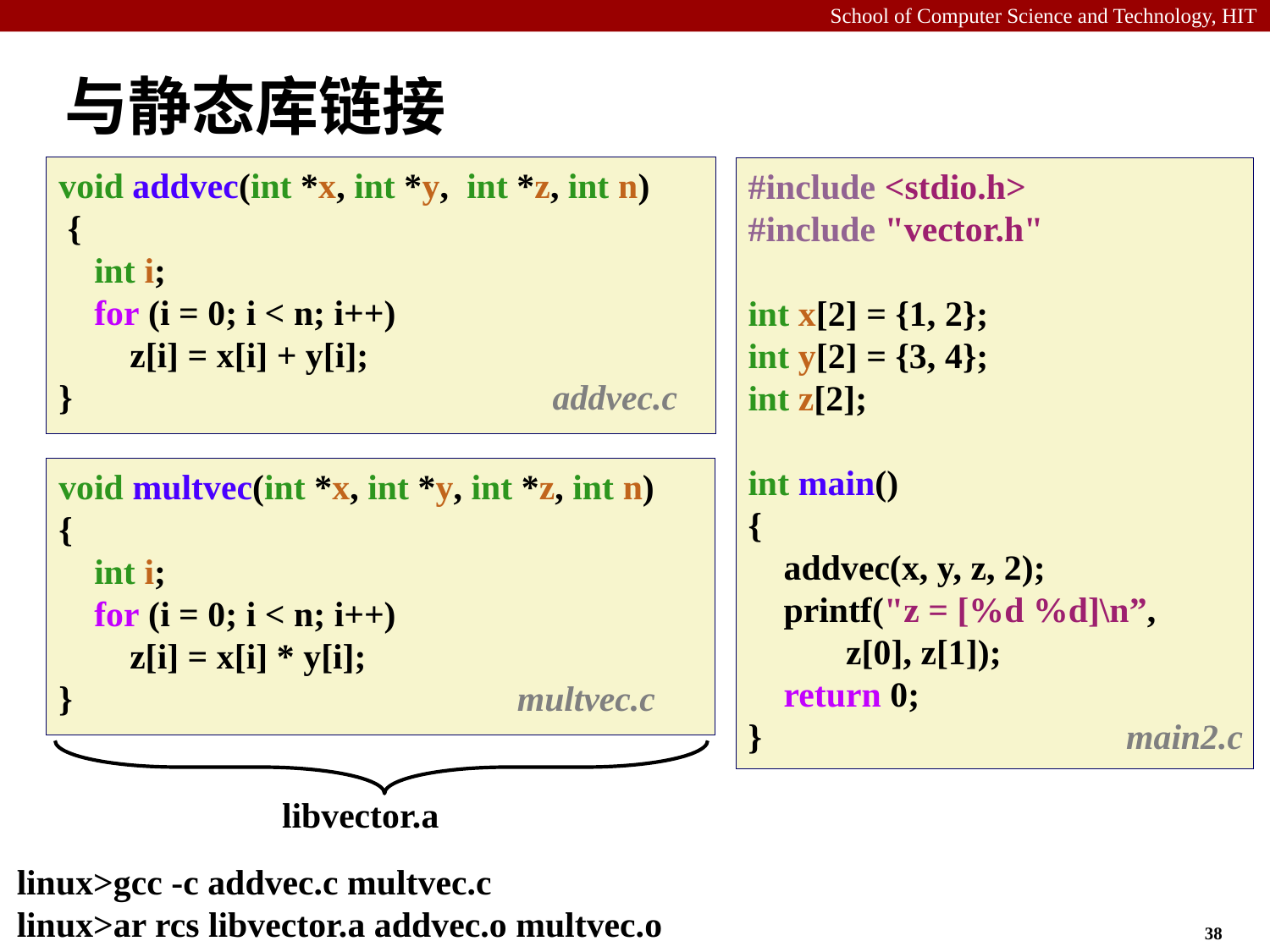

# 与静态库链接
void addvec(int *x, int *y,  int *z, int n)
 {
    int i;
    for (i = 0; i < n; i++)
        z[i] = x[i] + y[i];
}                                                      addvec.c

void multvec(int *x, int *y, int *z, int n)
{
    int i;
    for (i = 0; i < n; i++)
        z[i] = x[i] * y[i];
}                                                  multvec.c
libvector.a
#include <stdio.h>
#include "vector.h"

int x[2] = {1, 2};
int y[2] = {3, 4};
int z[2];

int main()
{
    addvec(x, y, z, 2);
    printf("z = [%d %d]\n”,
           z[0], z[1]);
    return 0;
}                                         main2.c

linux>gcc -c addvec.c multvec.c
linux>ar rcs libvector.a addvec.o multvec.o